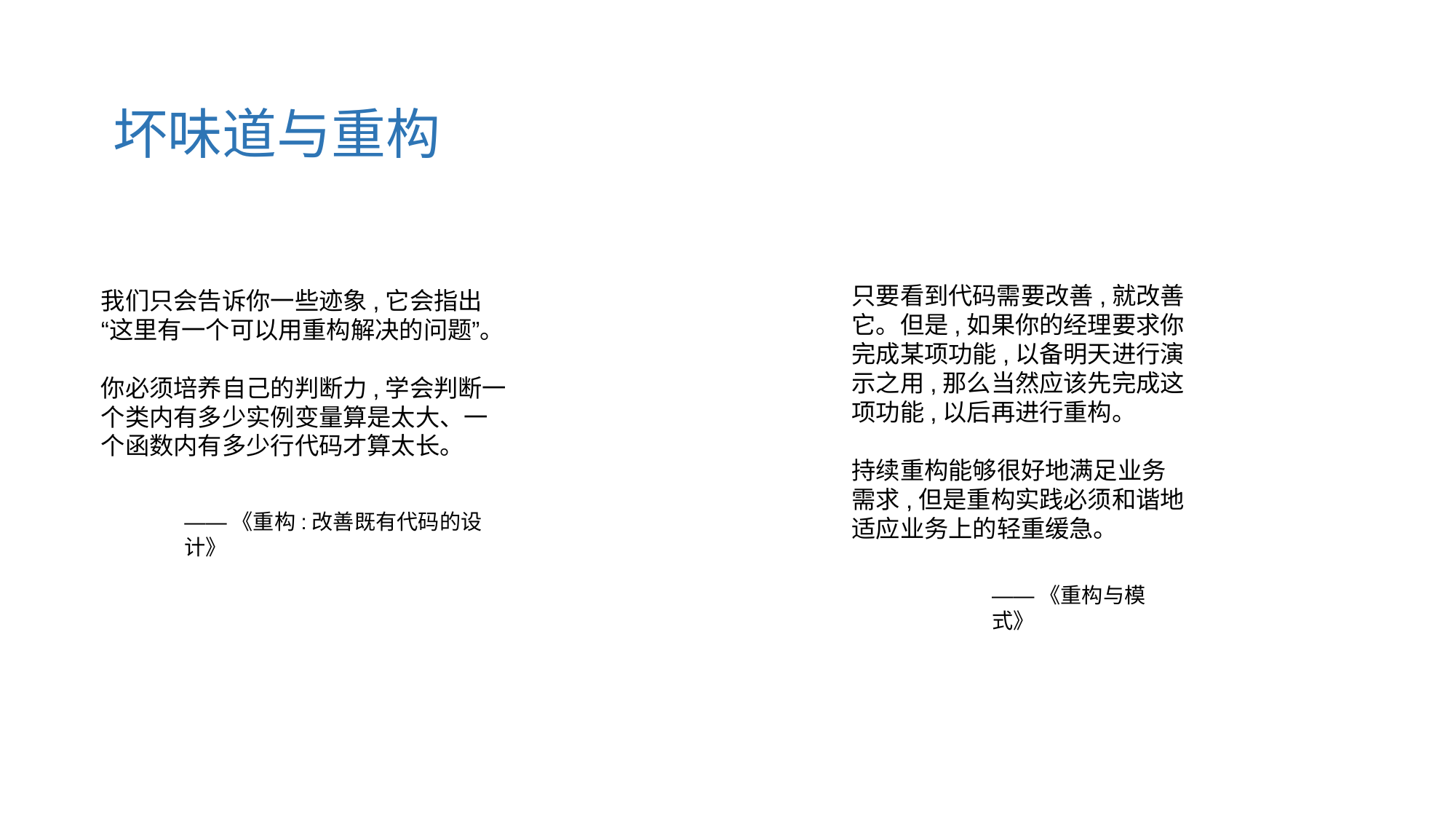

坏味道与重构
只要看到代码需要改善,就改善它。但是,如果你的经理要求你完成某项功能,以备明天进行演示之用,那么当然应该先完成这项功能,以后再进行重构。

持续重构能够很好地满足业务需求,但是重构实践必须和谐地适应业务上的轻重缓急。
我们只会告诉你一些迹象,它会指出“这里有一个可以用重构解决的问题”。

你必须培养自己的判断力,学会判断一个类内有多少实例变量算是太大、一个函数内有多少行代码才算太长。
——《重构:改善既有代码的设计》
——《重构与模式》